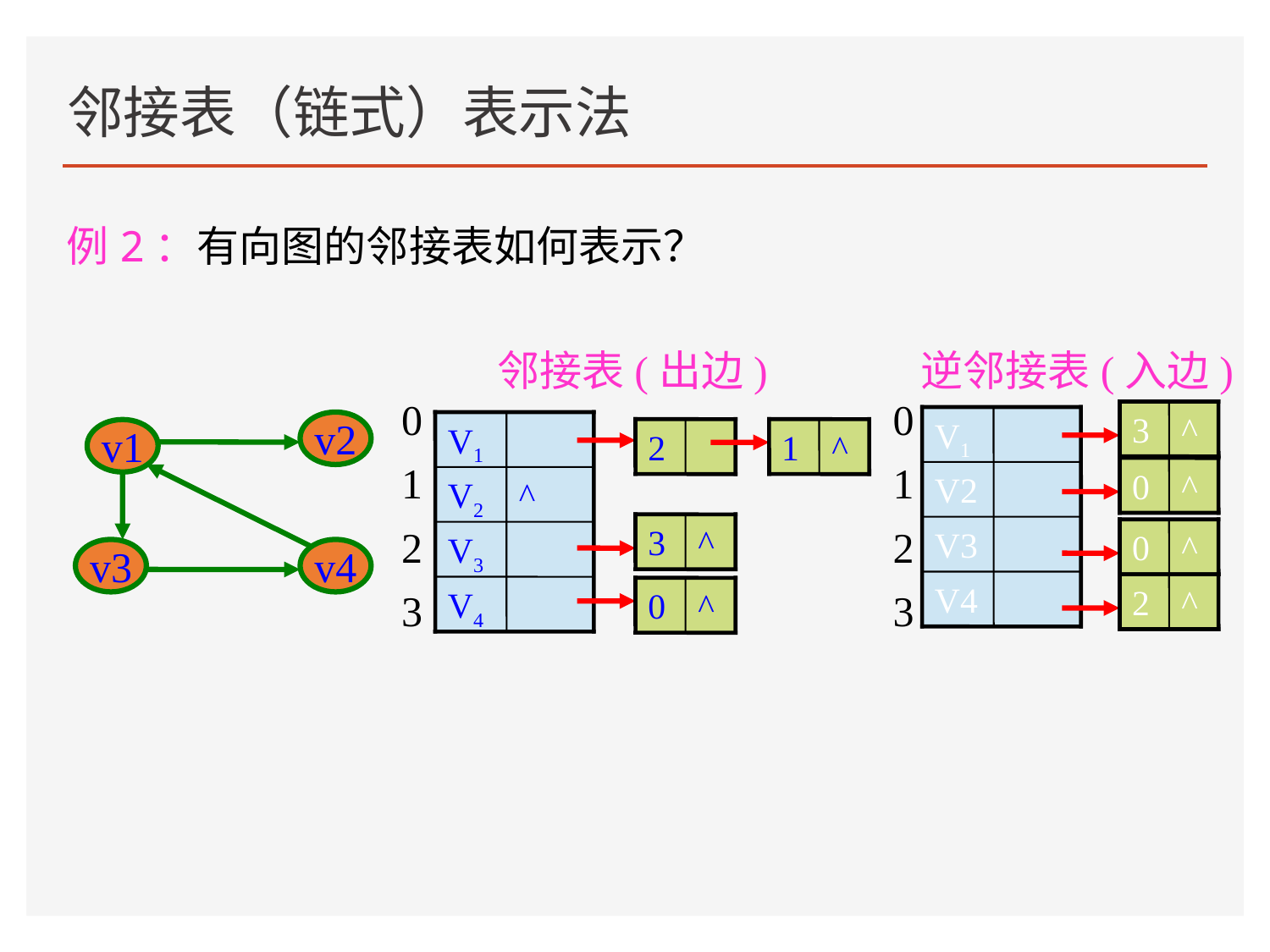

# 邻接表（链式）表示法
例2：有向图的邻接表如何表示？
邻接表(出边)
逆邻接表(入边)
| 0 |
| --- |
| 1 |
| 2 |
| 3 |
|  |
| 0 |
| --- |
| 1 |
| 2 |
| 3 |
|  |
3

^

0

^

0

^

2

^

V1

V2

V3

V4

v2
v1

v3
v4

V1

2

1

^

V2

^

3

^

V3

V4

0

^